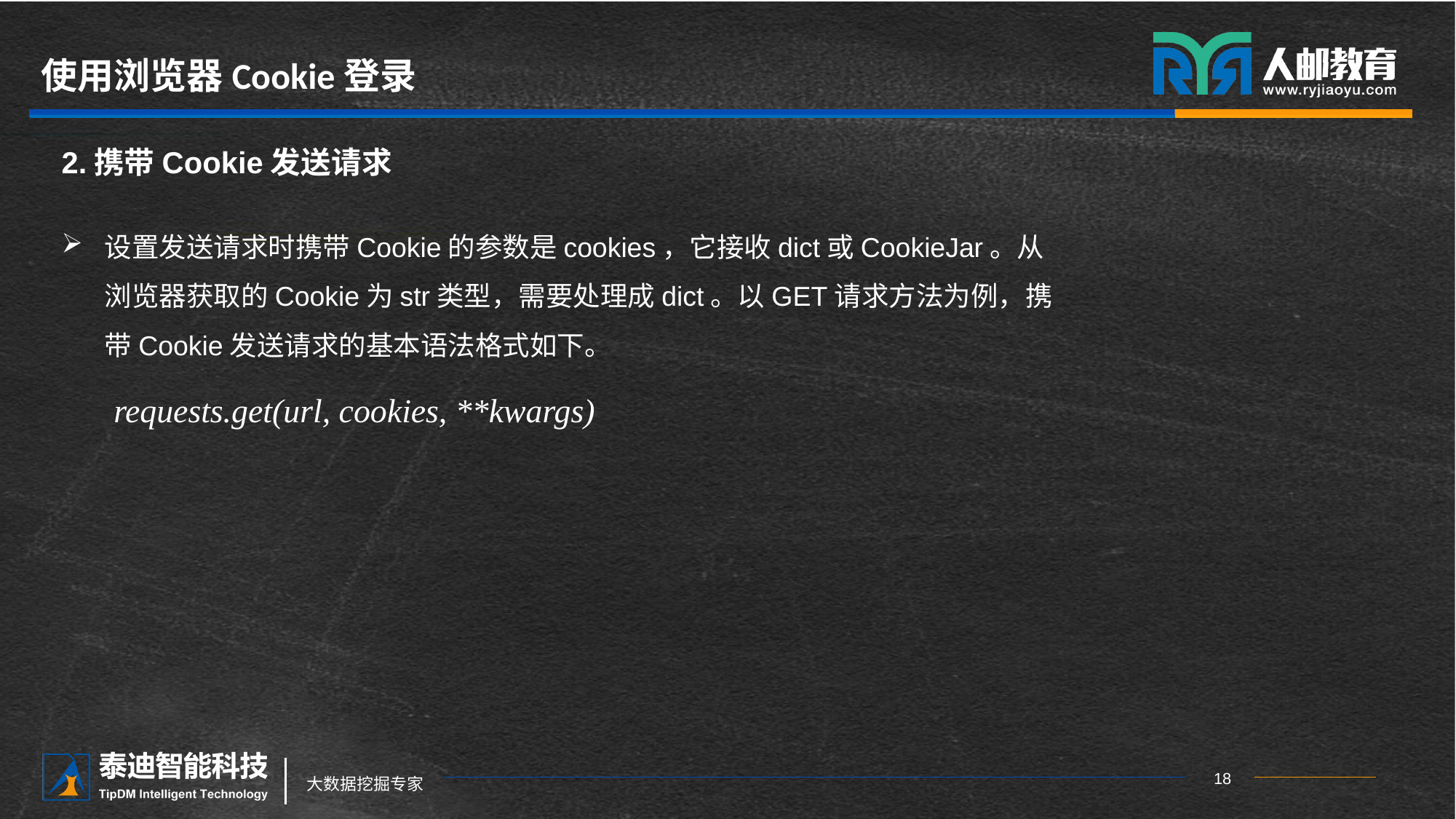

# 使用浏览器Cookie登录
2.携带Cookie发送请求
设置发送请求时携带Cookie的参数是cookies，它接收dict或CookieJar。从浏览器获取的Cookie为str类型，需要处理成dict。以GET请求方法为例，携带Cookie发送请求的基本语法格式如下。

requests.get(url, cookies, **kwargs)